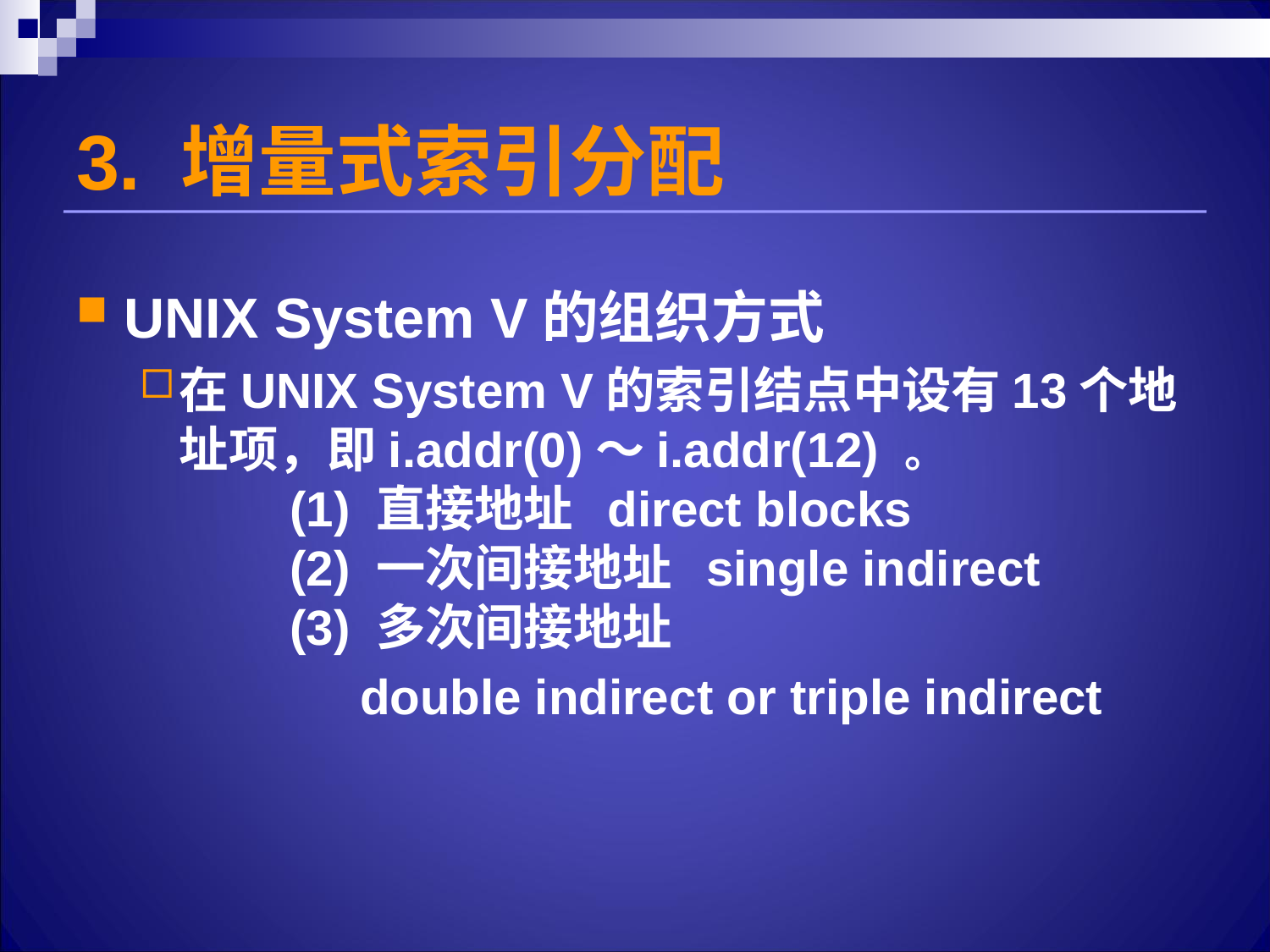

# 3. 增量式索引分配
UNIX System V的组织方式
在UNIX System V的索引结点中设有13个地址项，即i.addr(0)～i.addr(12) 。
　　(1) 直接地址  direct blocks
　　(2) 一次间接地址  single indirect
　　(3) 多次间接地址
                double indirect or triple indirect